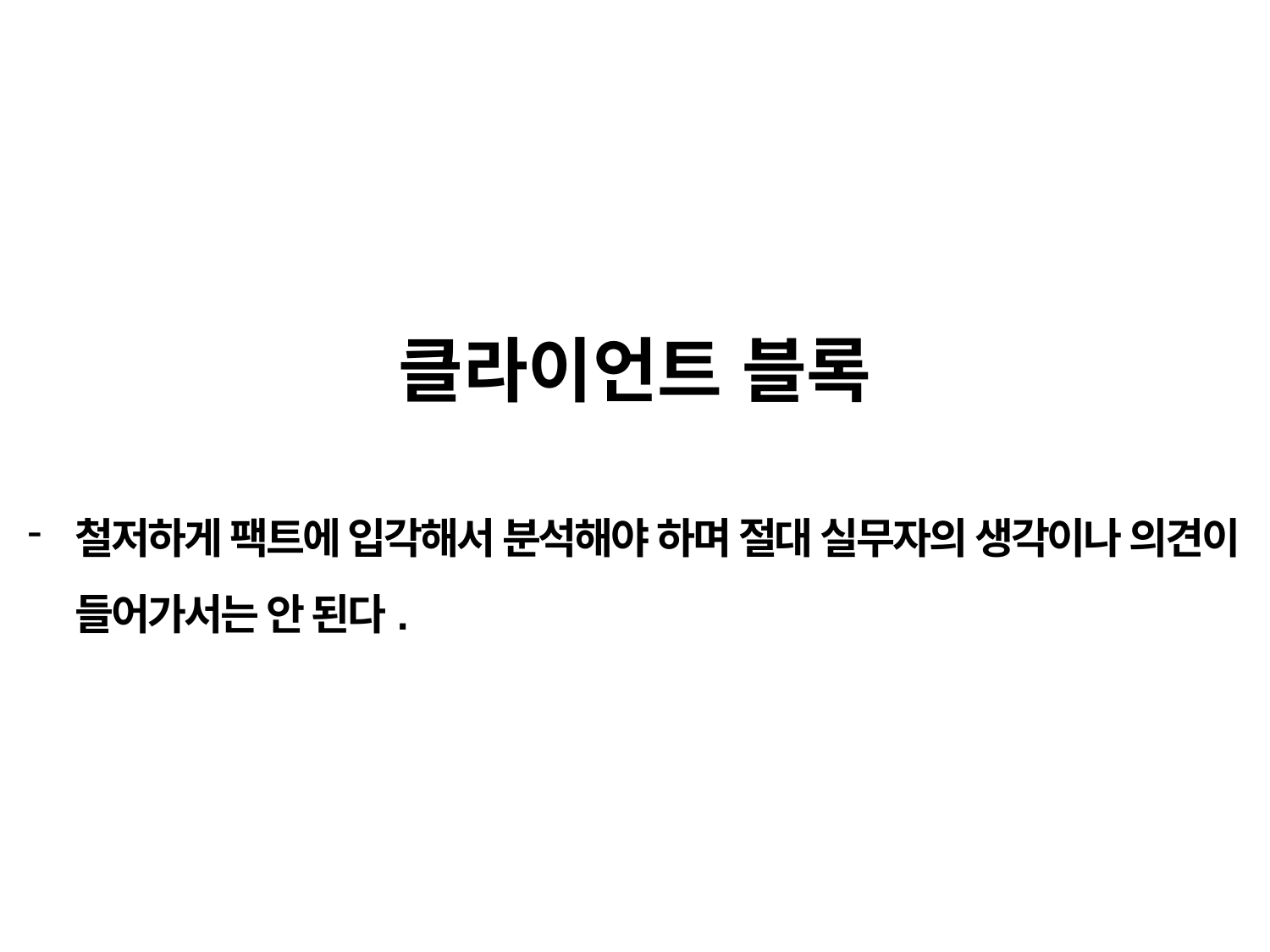

클라이언트 블록

철저하게 팩트에 입각해서 분석해야 하며 절대 실무자의 생각이나 의견이 들어가서는 안 된다.